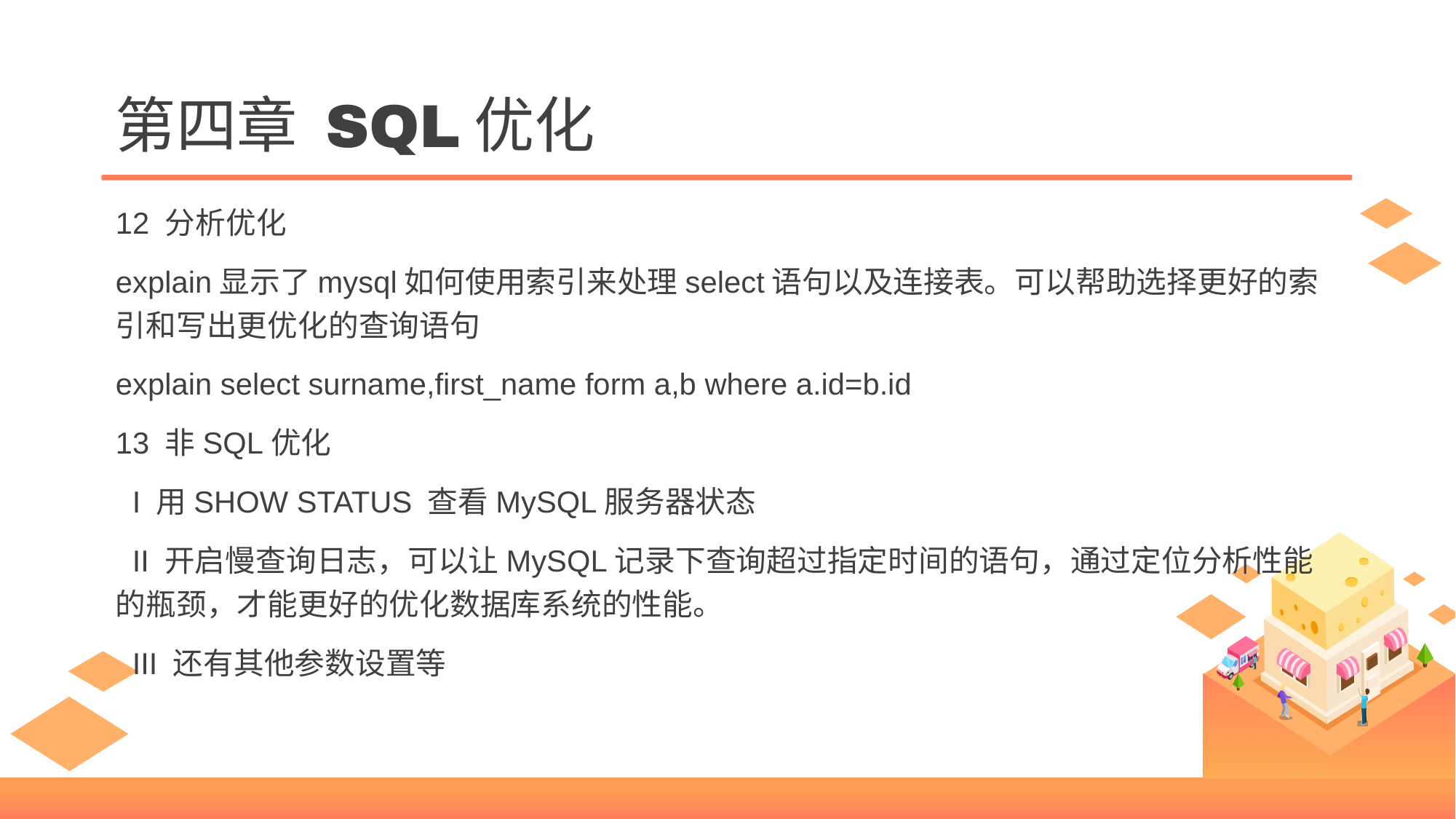

# 第四章 SQL优化
12 分析优化
explain显示了mysql如何使用索引来处理select语句以及连接表。可以帮助选择更好的索引和写出更优化的查询语句
explain select surname,first_name form a,b where a.id=b.id
13 非SQL优化
  I 用SHOW STATUS 查看MySQL服务器状态
  II 开启慢查询日志，可以让MySQL记录下查询超过指定时间的语句，通过定位分析性能的瓶颈，才能更好的优化数据库系统的性能。
  III 还有其他参数设置等